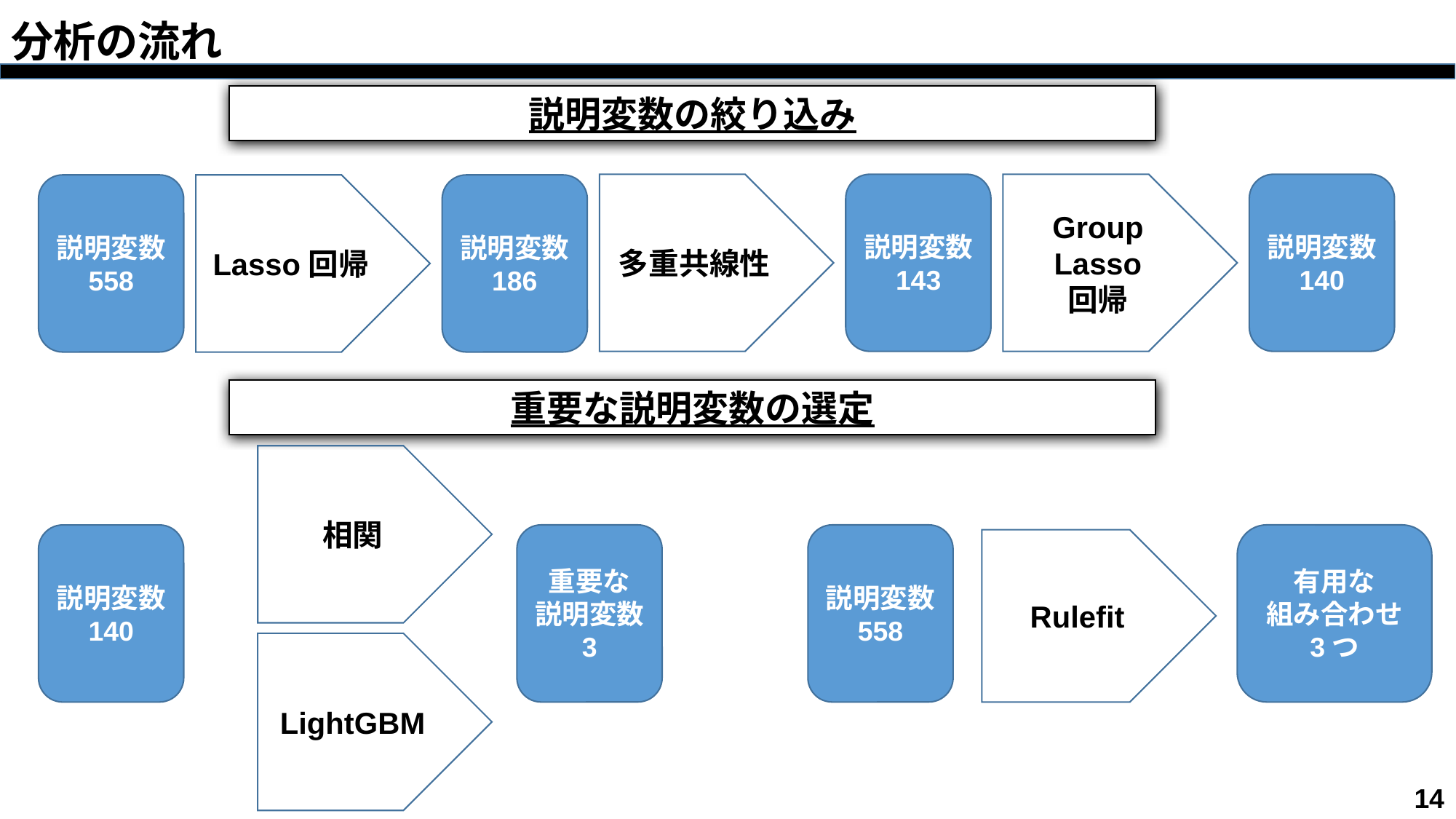

# 分析の流れ
説明変数の絞り込み
Group Lasso
回帰
多重共線性
Lasso回帰
説明変数
140
説明変数
143
説明変数
558
説明変数
186
重要な説明変数の選定
相関
Rulefit
LightGBM
重要な
説明変数
3
説明変数
558
有用な
組み合わせ
3つ
説明変数
140
14